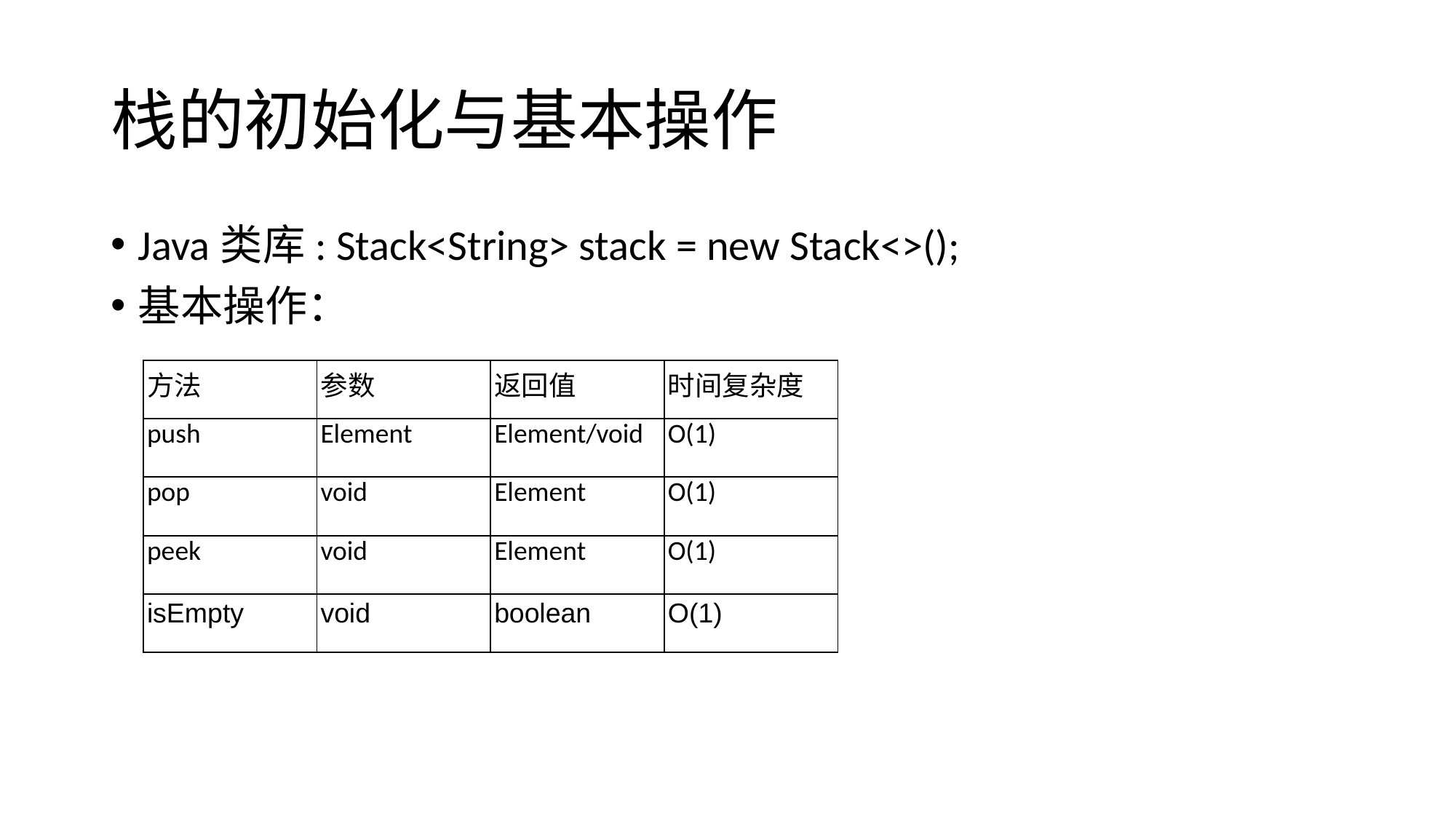

# 栈的初始化与基本操作
Java类库: Stack<String> stack = new Stack<>();
基本操作：

| 方法 | 参数 | 返回值 | 时间复杂度 |
| --- | --- | --- | --- |
| push | Element | Element/void | O(1) |
| pop | void | Element | O(1) |
| peek | void | Element | O(1) |
| isEmpty | void | boolean | O(1) |